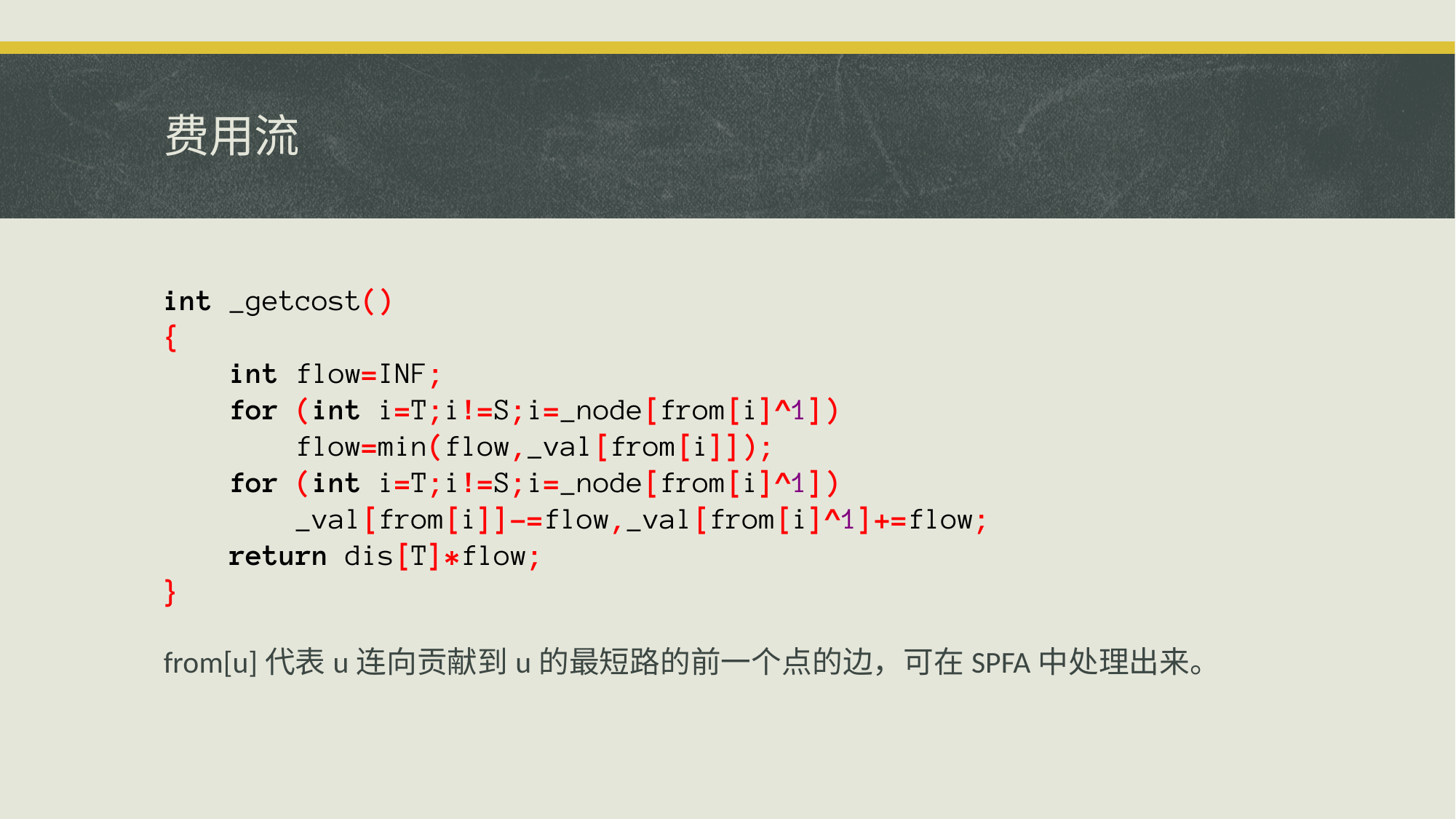

# 费用流

int _getcost()
{
    int flow=INF;
    for (int i=T;i!=S;i=_node[from[i]^1])
        flow=min(flow,_val[from[i]]);
    for (int i=T;i!=S;i=_node[from[i]^1])
        _val[from[i]]-=flow,_val[from[i]^1]+=flow;
    return dis[T]*flow;
}
from[u]代表u连向贡献到u的最短路的前一个点的边，可在SPFA中处理出来。